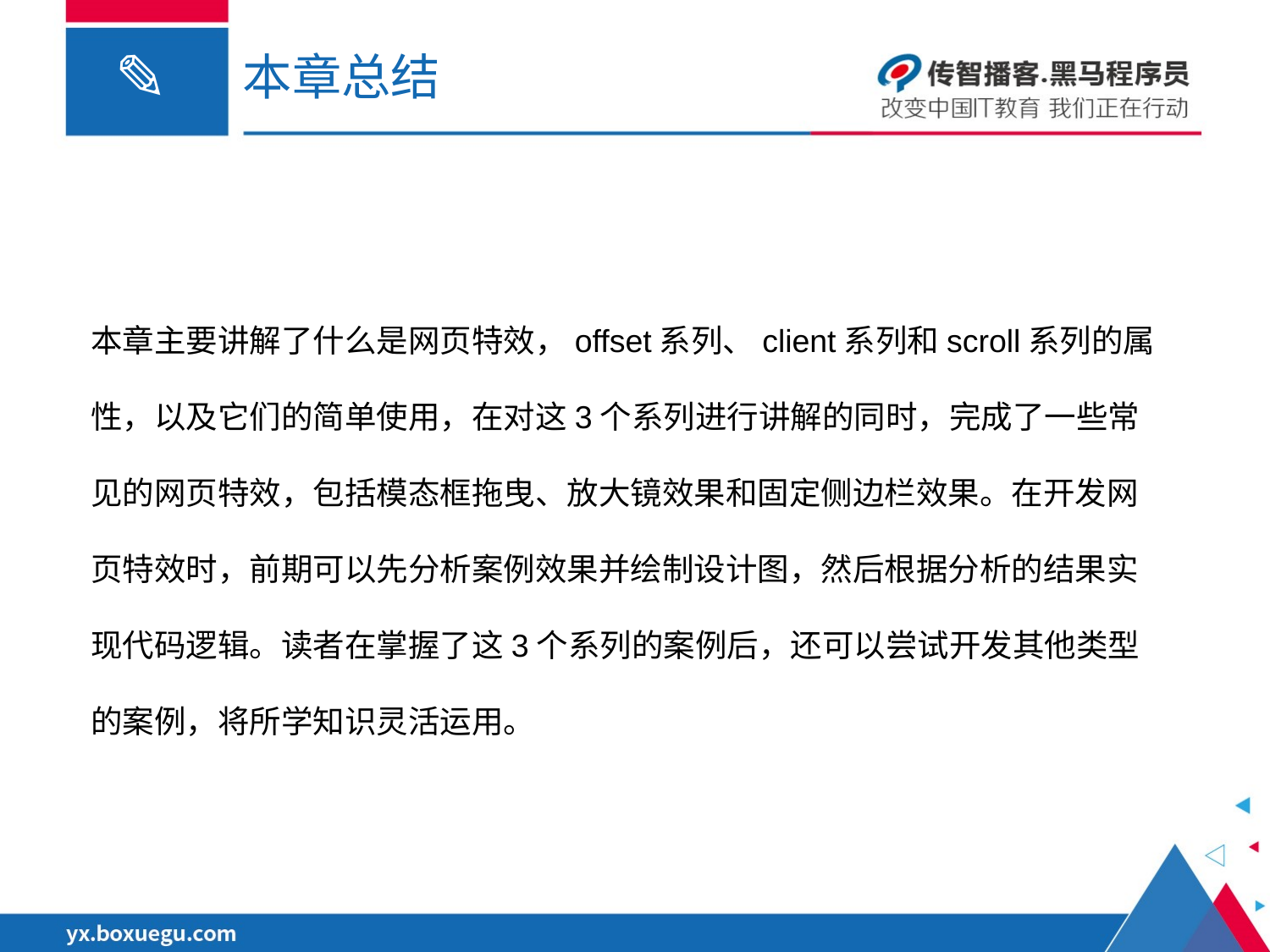

# 本章总结
本章主要讲解了什么是网页特效，offset系列、client系列和scroll系列的属性，以及它们的简单使用，在对这3个系列进行讲解的同时，完成了一些常见的网页特效，包括模态框拖曳、放大镜效果和固定侧边栏效果。在开发网页特效时，前期可以先分析案例效果并绘制设计图，然后根据分析的结果实现代码逻辑。读者在掌握了这3个系列的案例后，还可以尝试开发其他类型的案例，将所学知识灵活运用。